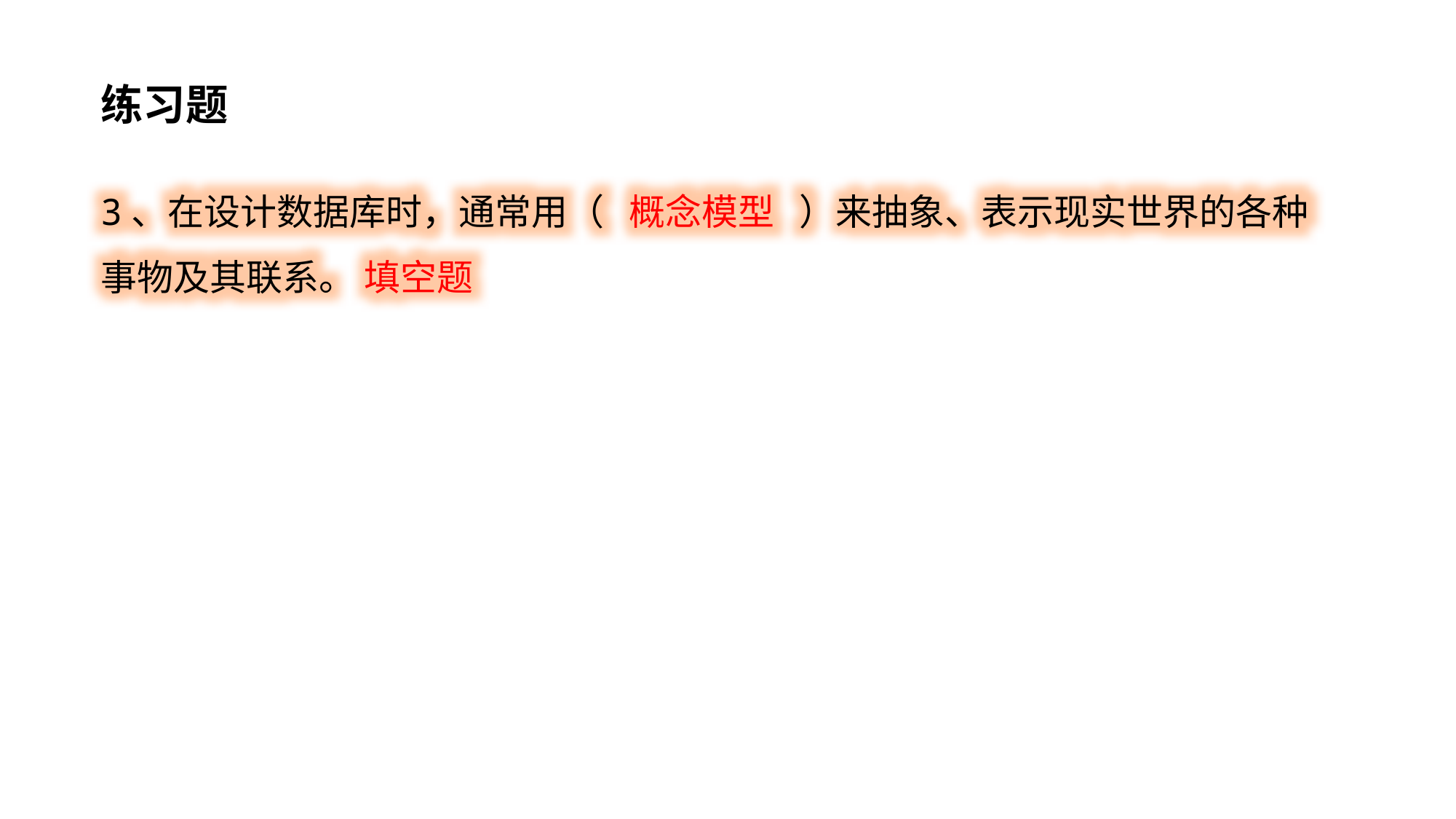

练习题
3、在设计数据库时，通常用（   概念模型   ）来抽象、表示现实世界的各种事物及其联系。 填空题